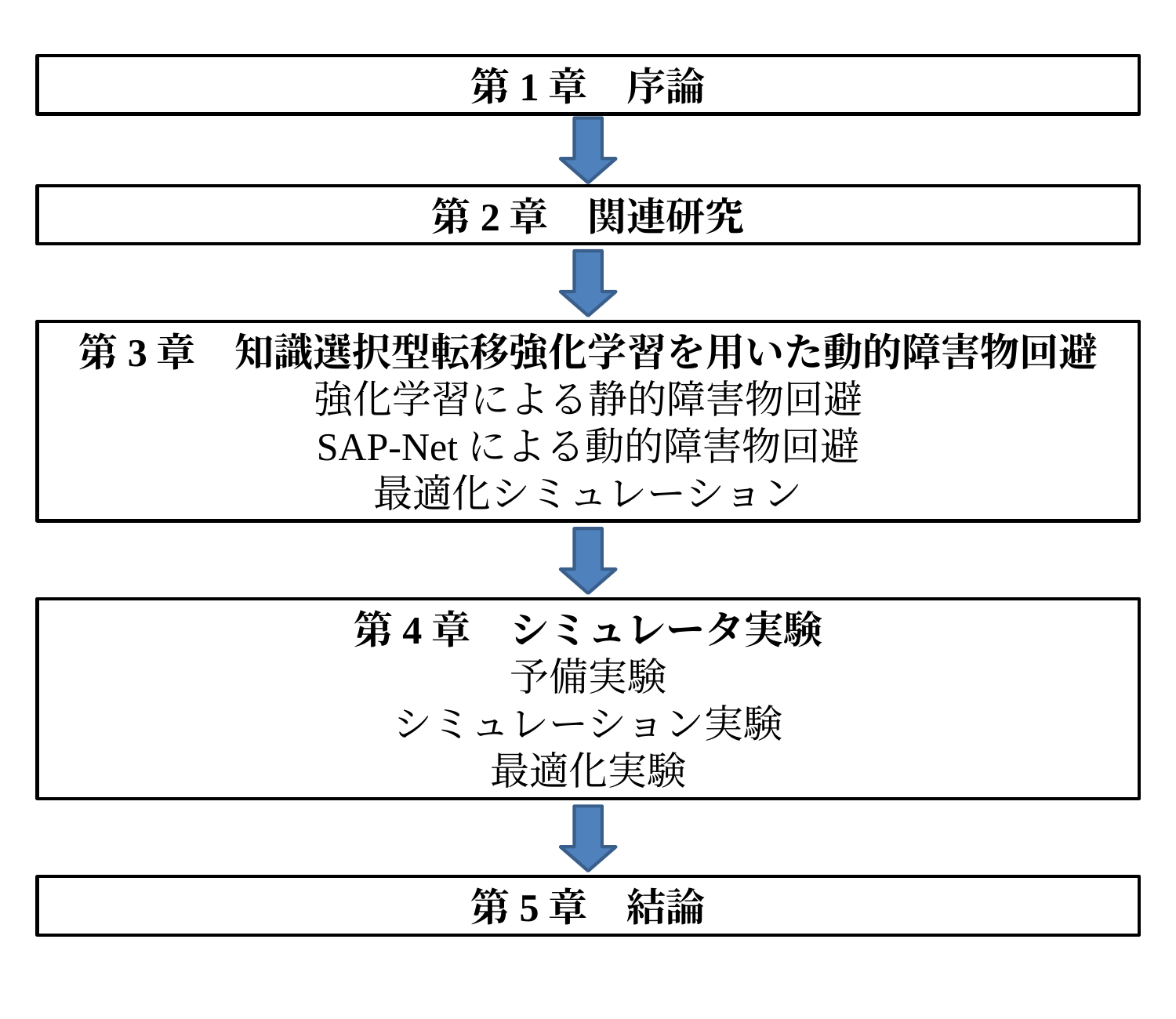

第1章　序論

第2章　関連研究

第3章　知識選択型転移強化学習を用いた動的障害物回避
強化学習による静的障害物回避
SAP-Netによる動的障害物回避
最適化シミュレーション

第4章　シミュレータ実験
予備実験
シミュレーション実験
最適化実験

第5章　結論